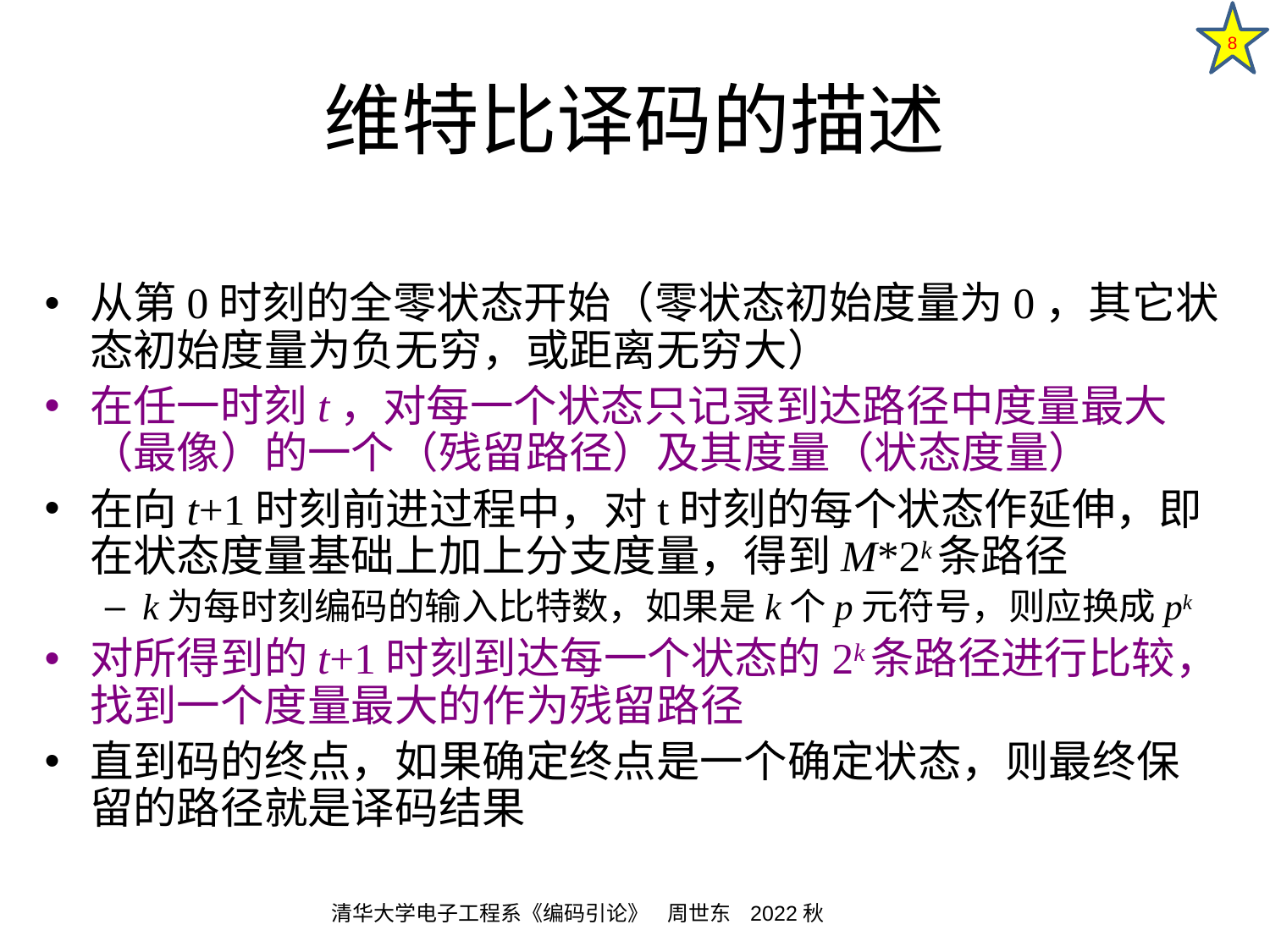

8
# 维特比译码的描述
从第0时刻的全零状态开始（零状态初始度量为0，其它状态初始度量为负无穷，或距离无穷大）
在任一时刻t，对每一个状态只记录到达路径中度量最大（最像）的一个（残留路径）及其度量（状态度量）
在向t+1时刻前进过程中，对t时刻的每个状态作延伸，即在状态度量基础上加上分支度量，得到M*2k条路径
k为每时刻编码的输入比特数，如果是k个p元符号，则应换成pk
对所得到的t+1时刻到达每一个状态的2k条路径进行比较，找到一个度量最大的作为残留路径
直到码的终点，如果确定终点是一个确定状态，则最终保留的路径就是译码结果